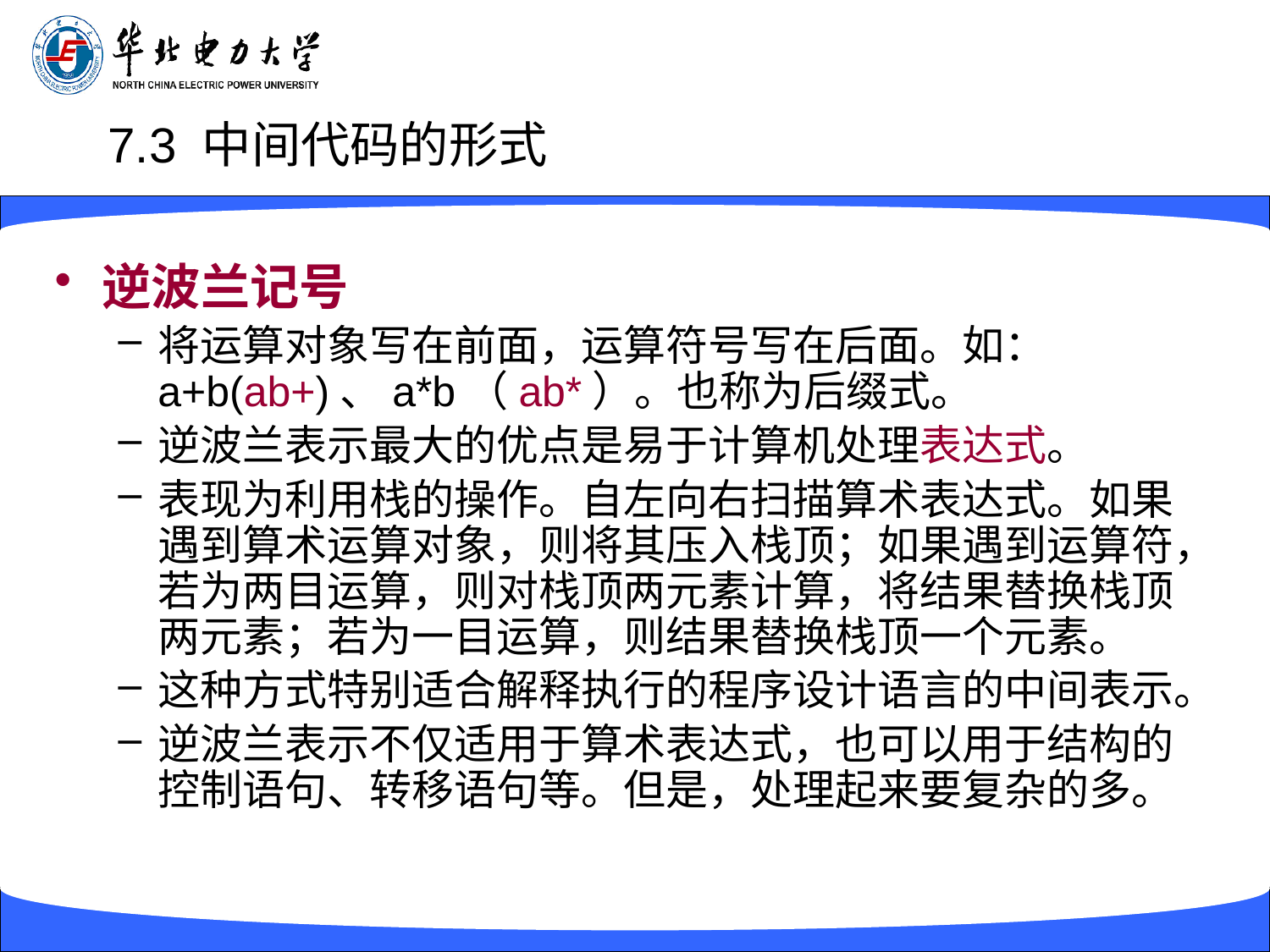

# 7.3 中间代码的形式
逆波兰记号
将运算对象写在前面，运算符号写在后面。如： a+b(ab+)、a*b（ab*）。也称为后缀式。
逆波兰表示最大的优点是易于计算机处理表达式。
表现为利用栈的操作。自左向右扫描算术表达式。如果遇到算术运算对象，则将其压入栈顶；如果遇到运算符，若为两目运算，则对栈顶两元素计算，将结果替换栈顶两元素；若为一目运算，则结果替换栈顶一个元素。
这种方式特别适合解释执行的程序设计语言的中间表示。
逆波兰表示不仅适用于算术表达式，也可以用于结构的控制语句、转移语句等。但是，处理起来要复杂的多。